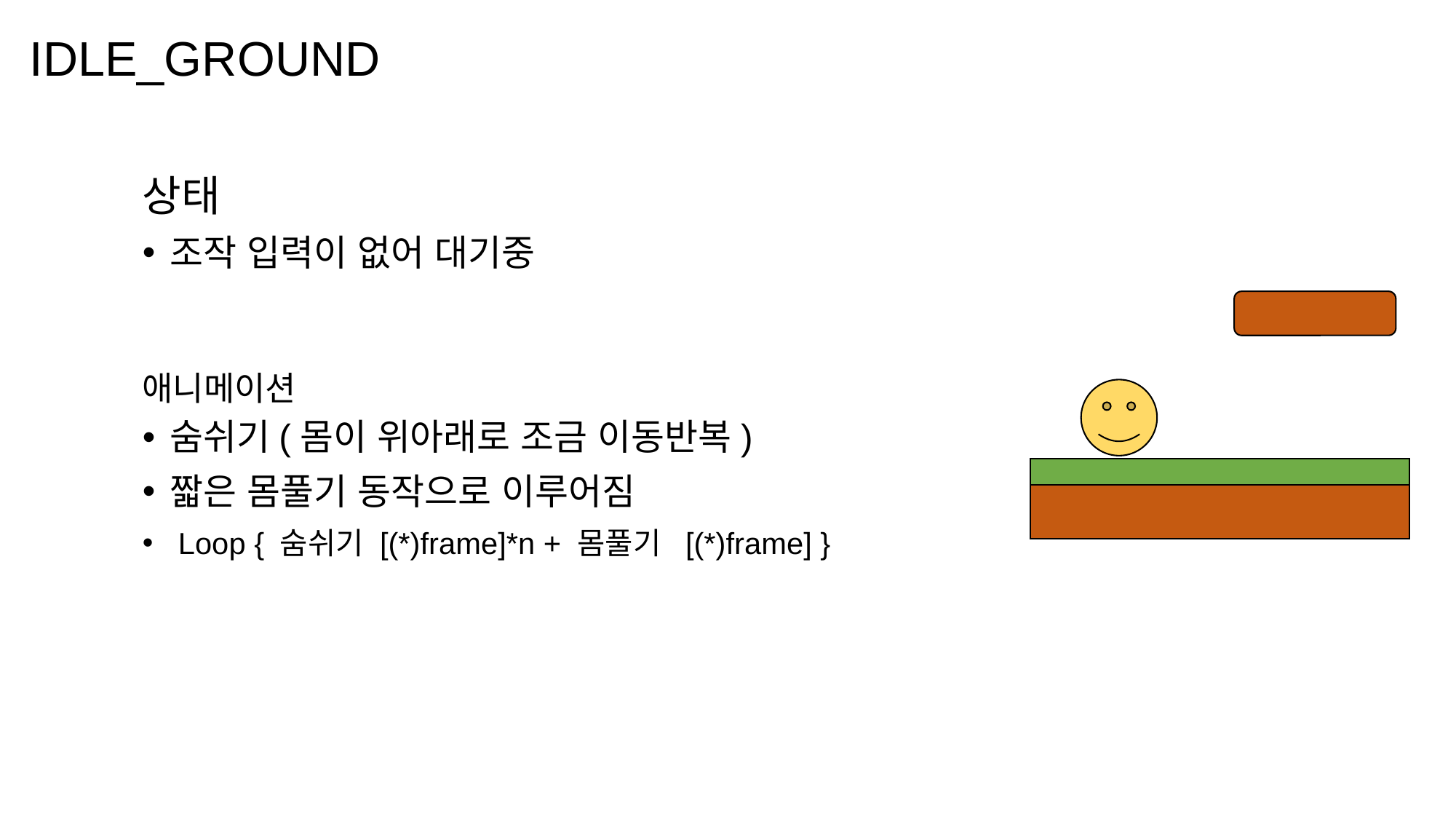

# IDLE_GROUND
상태
조작 입력이 없어 대기중

애니메이션

숨쉬기(몸이 위아래로 조금 이동반복)
짧은 몸풀기 동작으로 이루어짐
 Loop { 숨쉬기 [(*)frame]*n + 몸풀기  [(*)frame] }